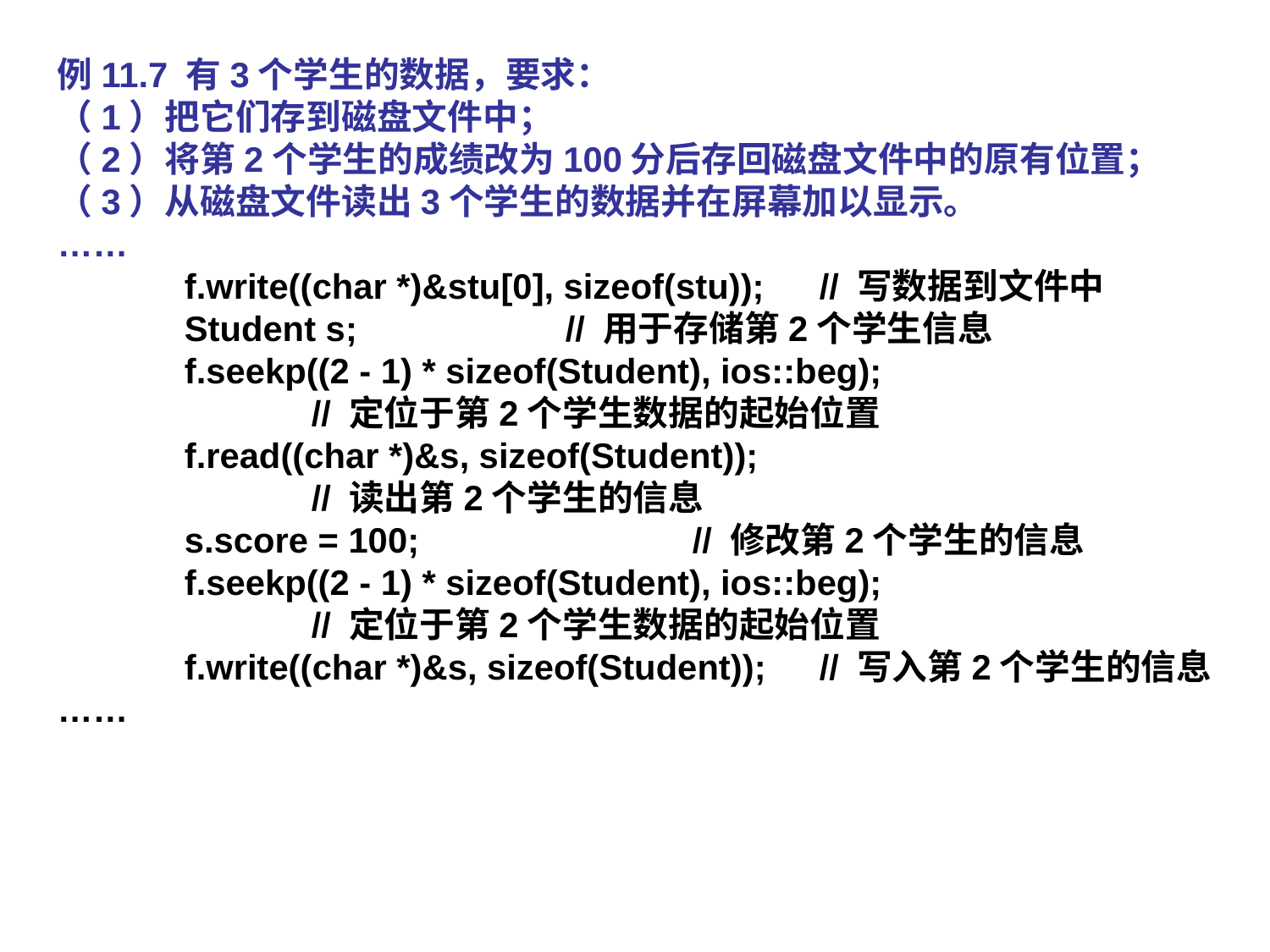

例11.7 有3个学生的数据，要求：
（1）把它们存到磁盘文件中；
（2）将第2个学生的成绩改为100分后存回磁盘文件中的原有位置；
（3）从磁盘文件读出3个学生的数据并在屏幕加以显示。
……
	f.write((char *)&stu[0], sizeof(stu));	// 写数据到文件中
	Student s;		// 用于存储第2个学生信息
	f.seekp((2 - 1) * sizeof(Student), ios::beg);
		// 定位于第2个学生数据的起始位置
	f.read((char *)&s, sizeof(Student));
		// 读出第2个学生的信息
	s.score = 100;			// 修改第2个学生的信息
	f.seekp((2 - 1) * sizeof(Student), ios::beg);
		// 定位于第2个学生数据的起始位置
	f.write((char *)&s, sizeof(Student));	// 写入第2个学生的信息
……